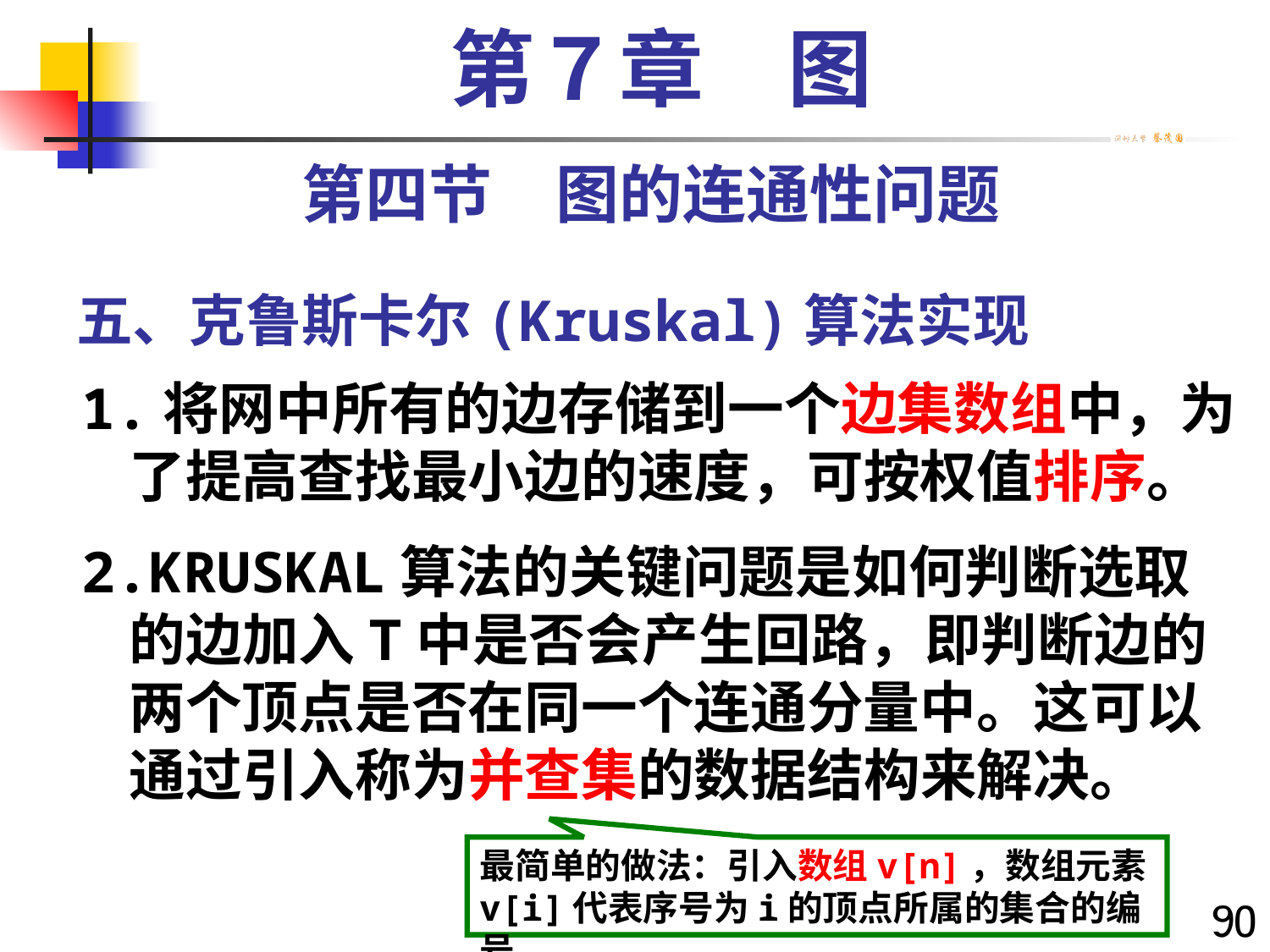

第７章　图
第四节　图的连通性问题
# 五、克鲁斯卡尔(Kruskal)算法实现
1.将网中所有的边存储到一个边集数组中，为了提高查找最小边的速度，可按权值排序。
2.KRUSKAL算法的关键问题是如何判断选取的边加入T中是否会产生回路，即判断边的两个顶点是否在同一个连通分量中。这可以通过引入称为并查集的数据结构来解决。
最简单的做法：引入数组v[n]，数组元素v[i]代表序号为i的顶点所属的集合的编号。
90